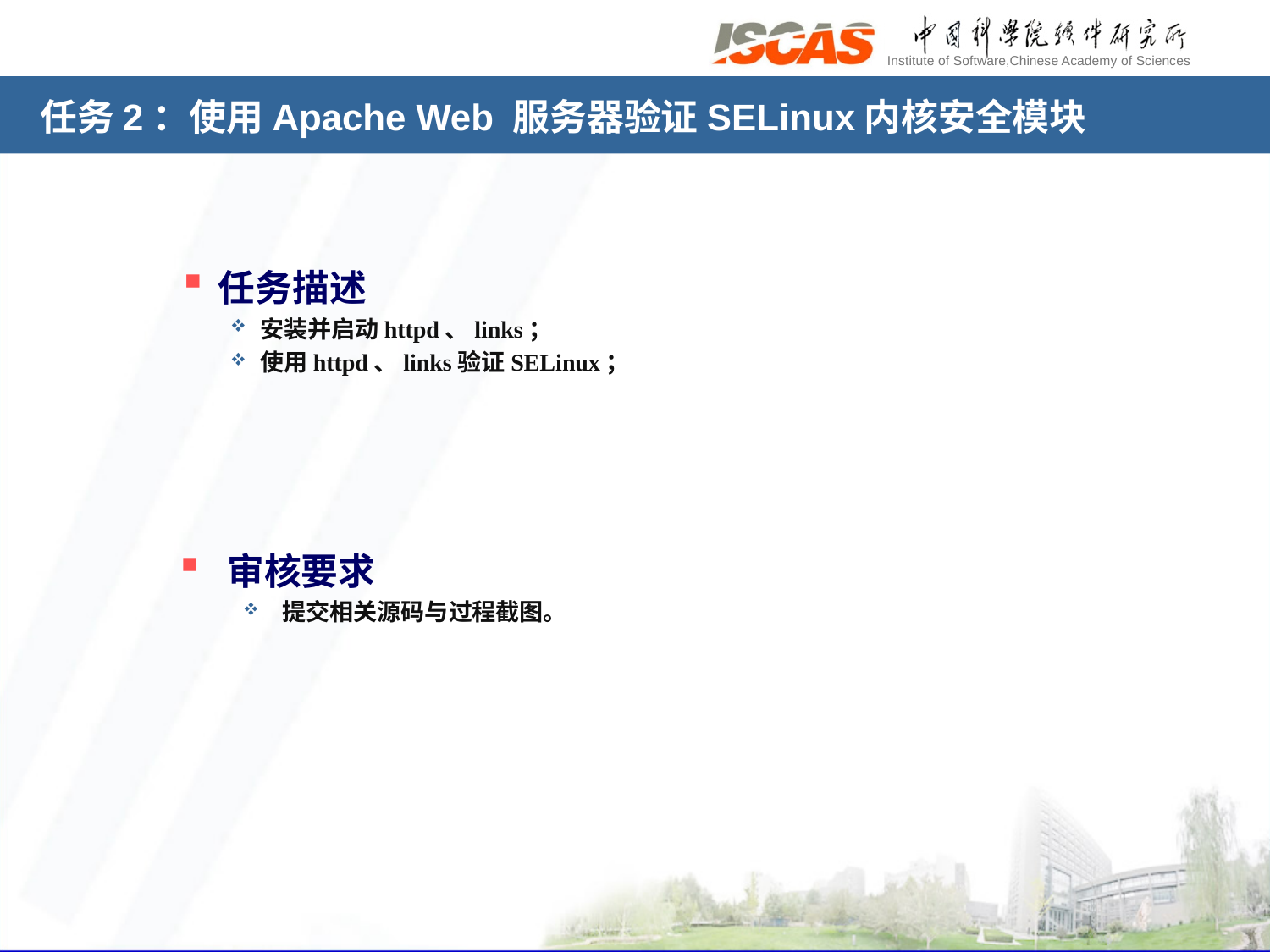

# 任务2：使用Apache Web 服务器验证SELinux内核安全模块
任务描述
安装并启动httpd、links；
使用httpd、links验证SELinux；
审核要求
提交相关源码与过程截图。